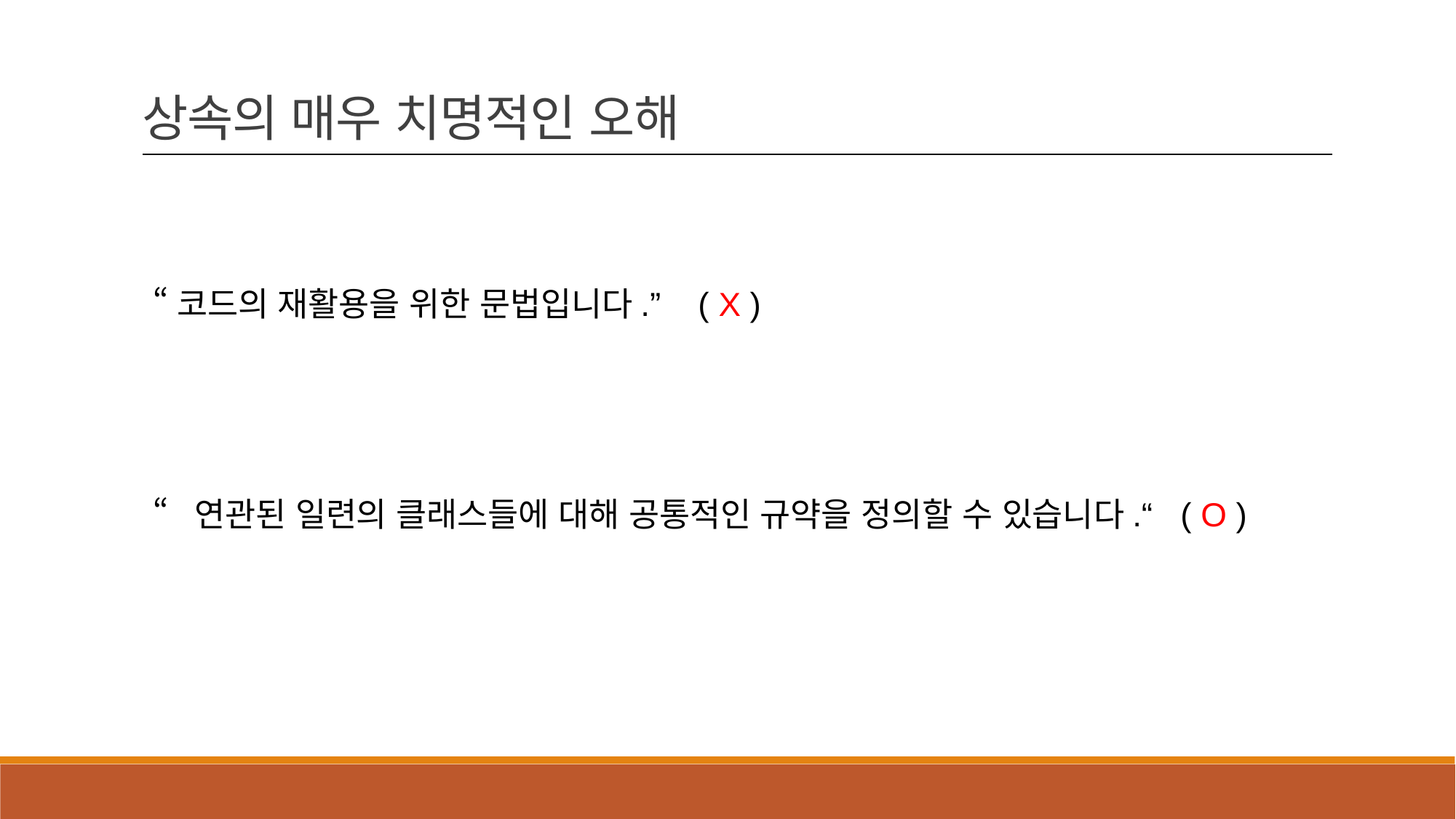

상속의 매우 치명적인 오해
“코드의 재활용을 위한 문법입니다.”    ( X )
“연관된 일련의 클래스들에 대해 공통적인 규약을 정의할 수 있습니다.“   ( O )